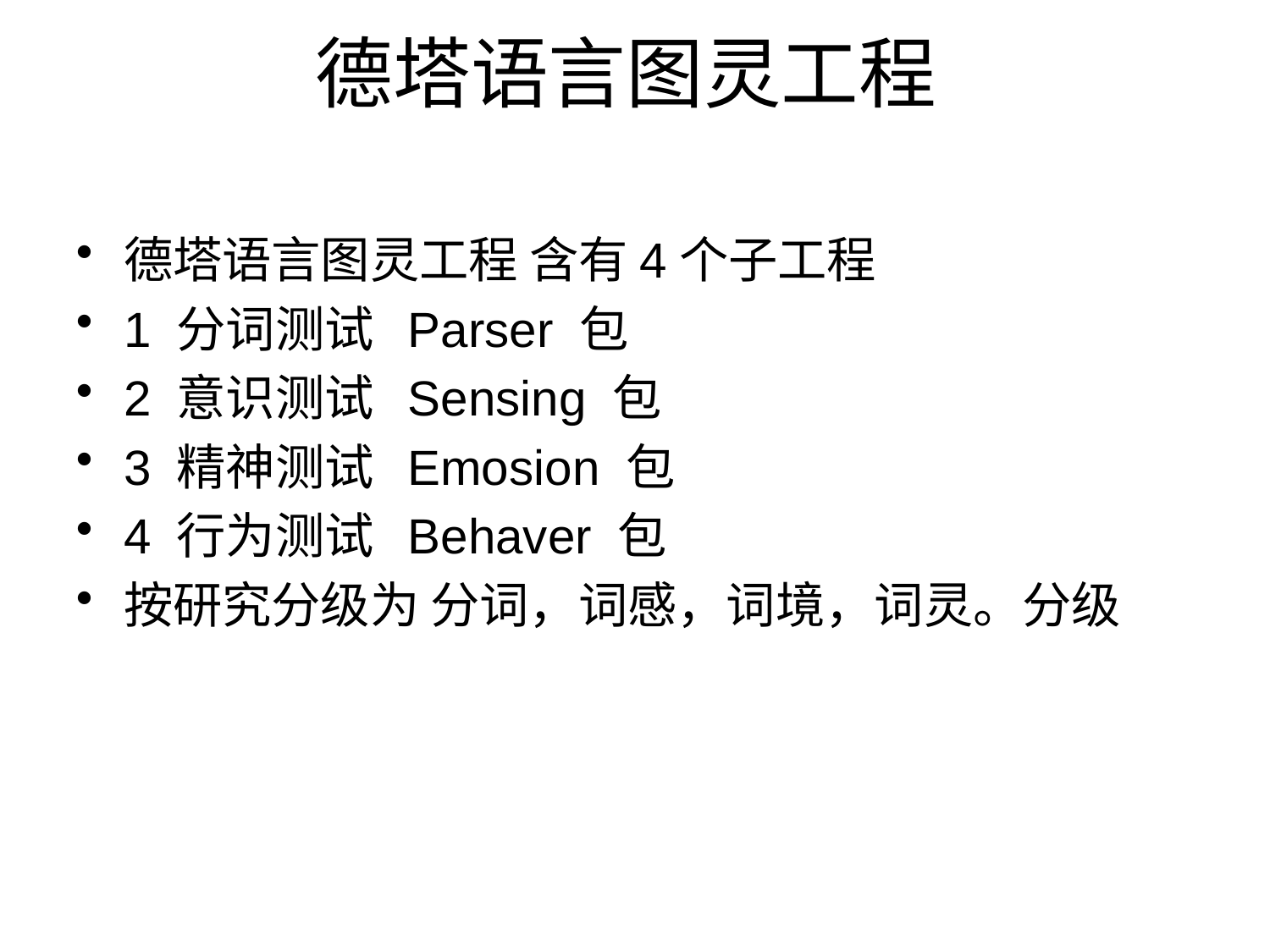

# 德塔语言图灵工程
德塔语言图灵工程 含有4个子工程
1 分词测试  Parser 包
2 意识测试  Sensing 包
3 精神测试  Emosion 包
4 行为测试  Behaver 包
按研究分级为 分词，词感，词境，词灵。分级